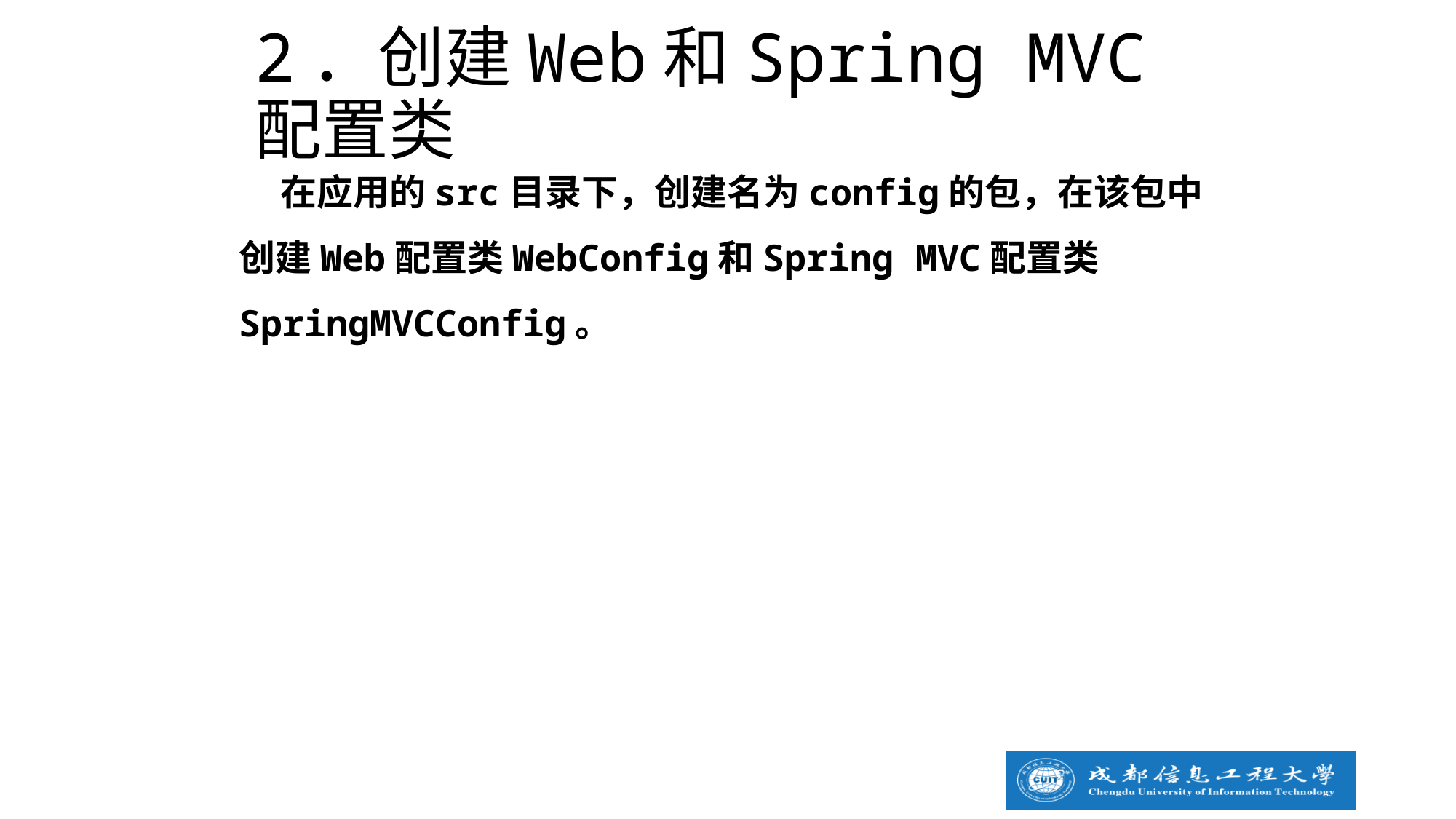

2．创建Web和Spring MVC配置类
    在应用的src目录下，创建名为config的包，在该包中创建Web配置类WebConfig和Spring MVC配置类SpringMVCConfig。